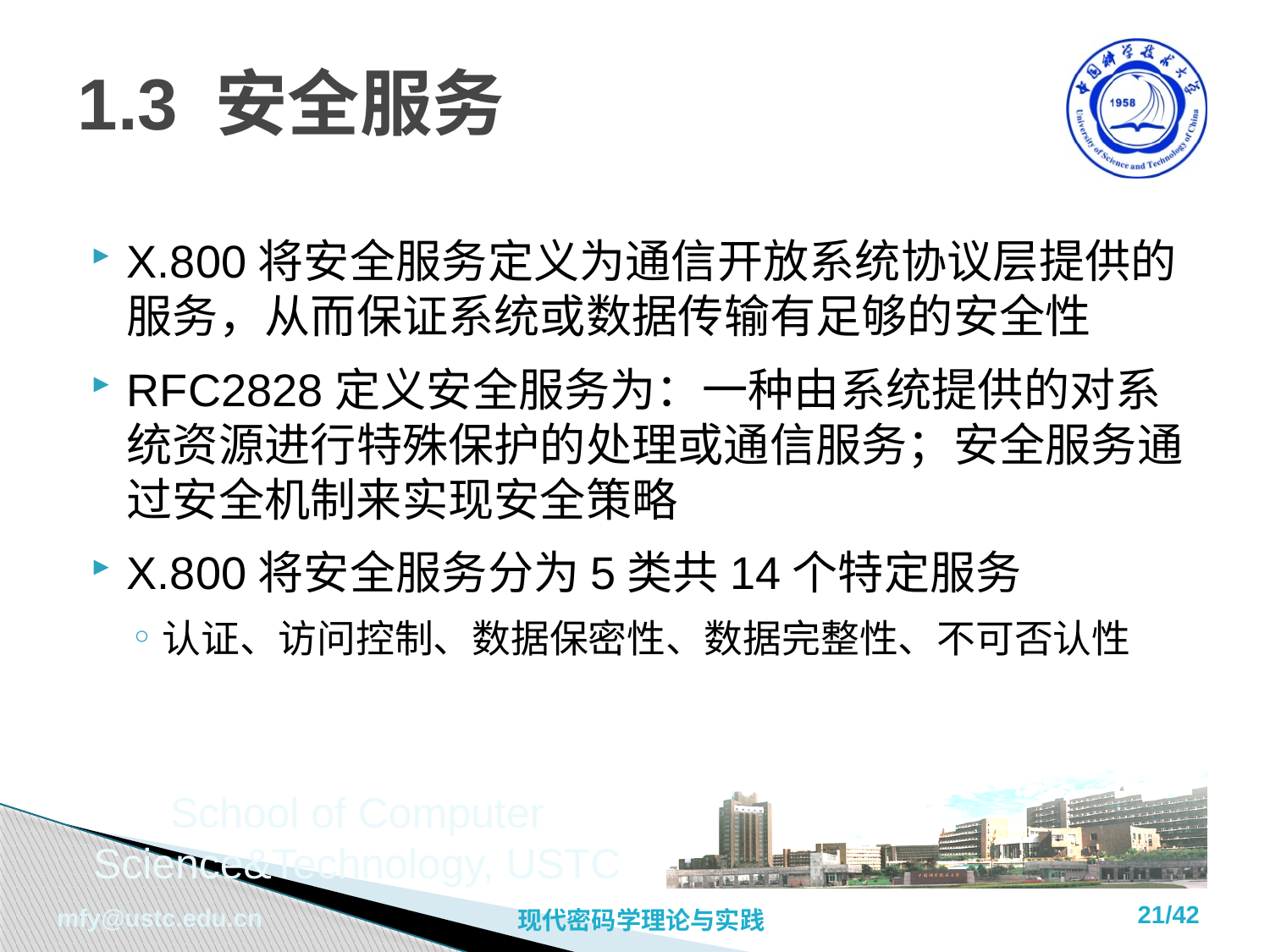

# 1.3 安全服务
X.800将安全服务定义为通信开放系统协议层提供的服务，从而保证系统或数据传输有足够的安全性
RFC2828定义安全服务为：一种由系统提供的对系统资源进行特殊保护的处理或通信服务；安全服务通过安全机制来实现安全策略
X.800将安全服务分为5类共14个特定服务
认证、访问控制、数据保密性、数据完整性、不可否认性